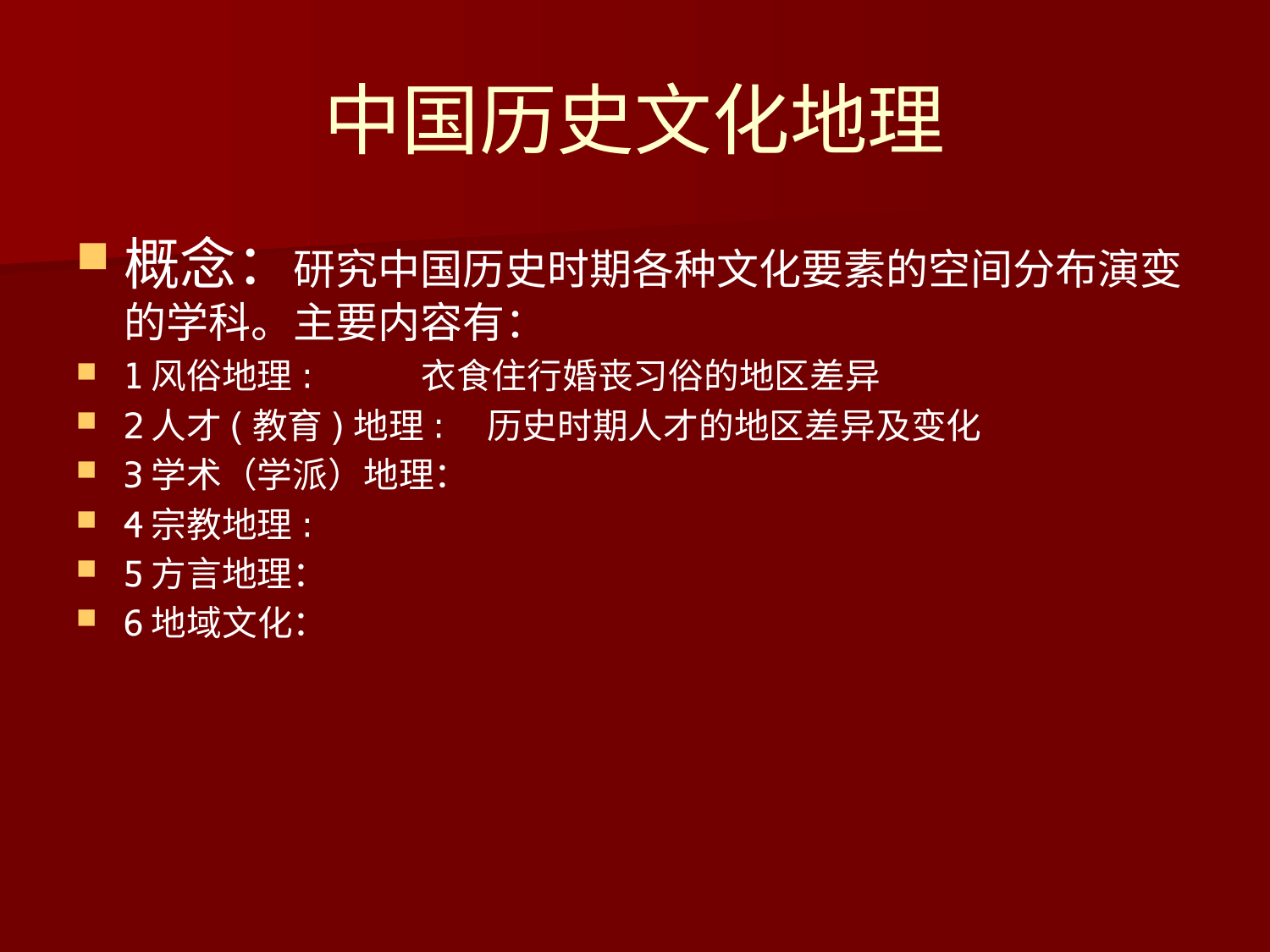

# 中国历史文化地理
概念：研究中国历史时期各种文化要素的空间分布演变的学科。主要内容有：
1风俗地理:         衣食住行婚丧习俗的地区差异
2人才(教育)地理:   历史时期人才的地区差异及变化
3学术（学派）地理：
4宗教地理:
5方言地理：
6地域文化：